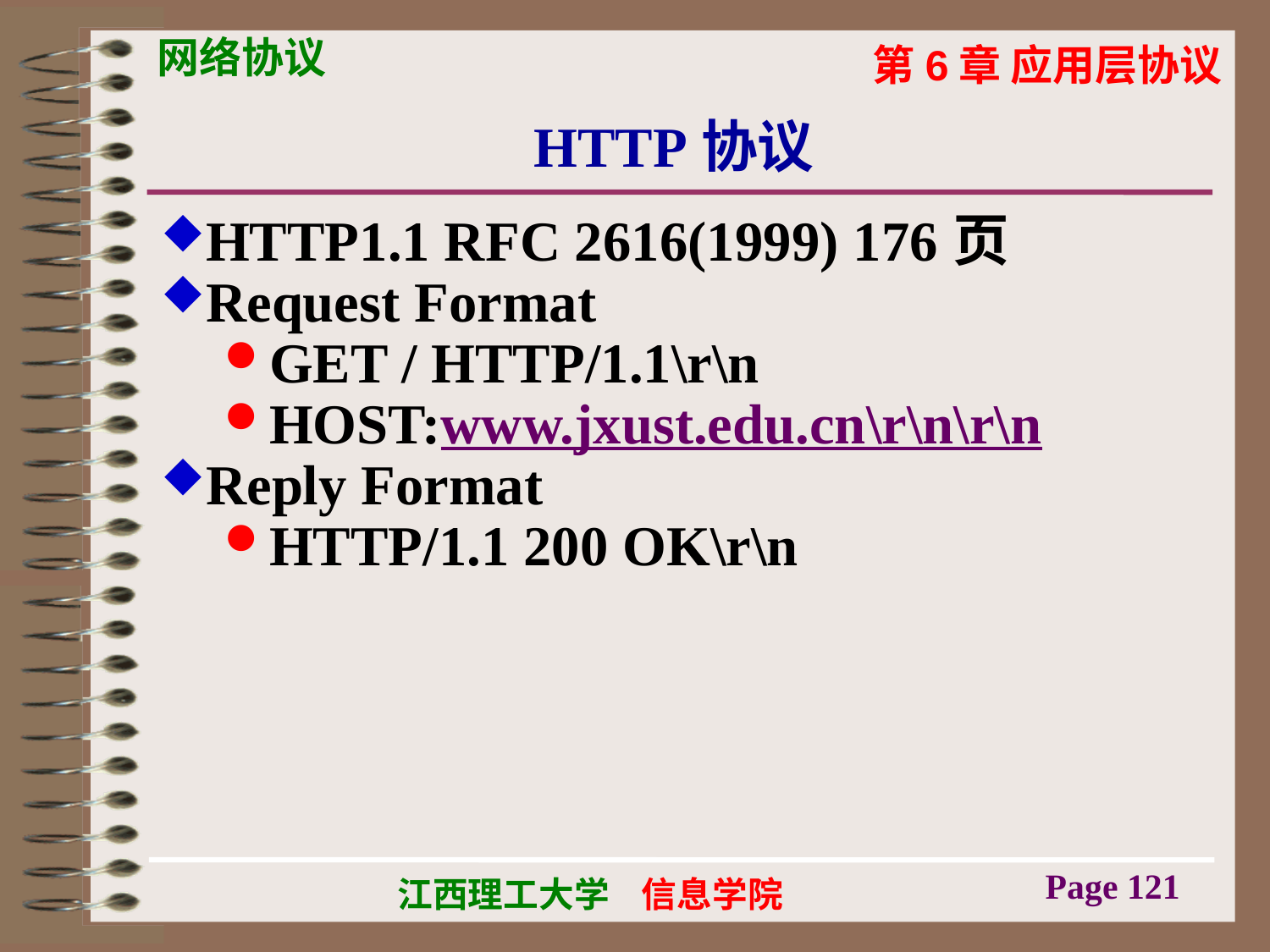

# HTTP协议
HTTP1.1 RFC 2616(1999) 176页
Request Format
GET / HTTP/1.1\r\n
HOST:www.jxust.edu.cn\r\n\r\n
Reply Format
HTTP/1.1 200 OK\r\n

Page 121